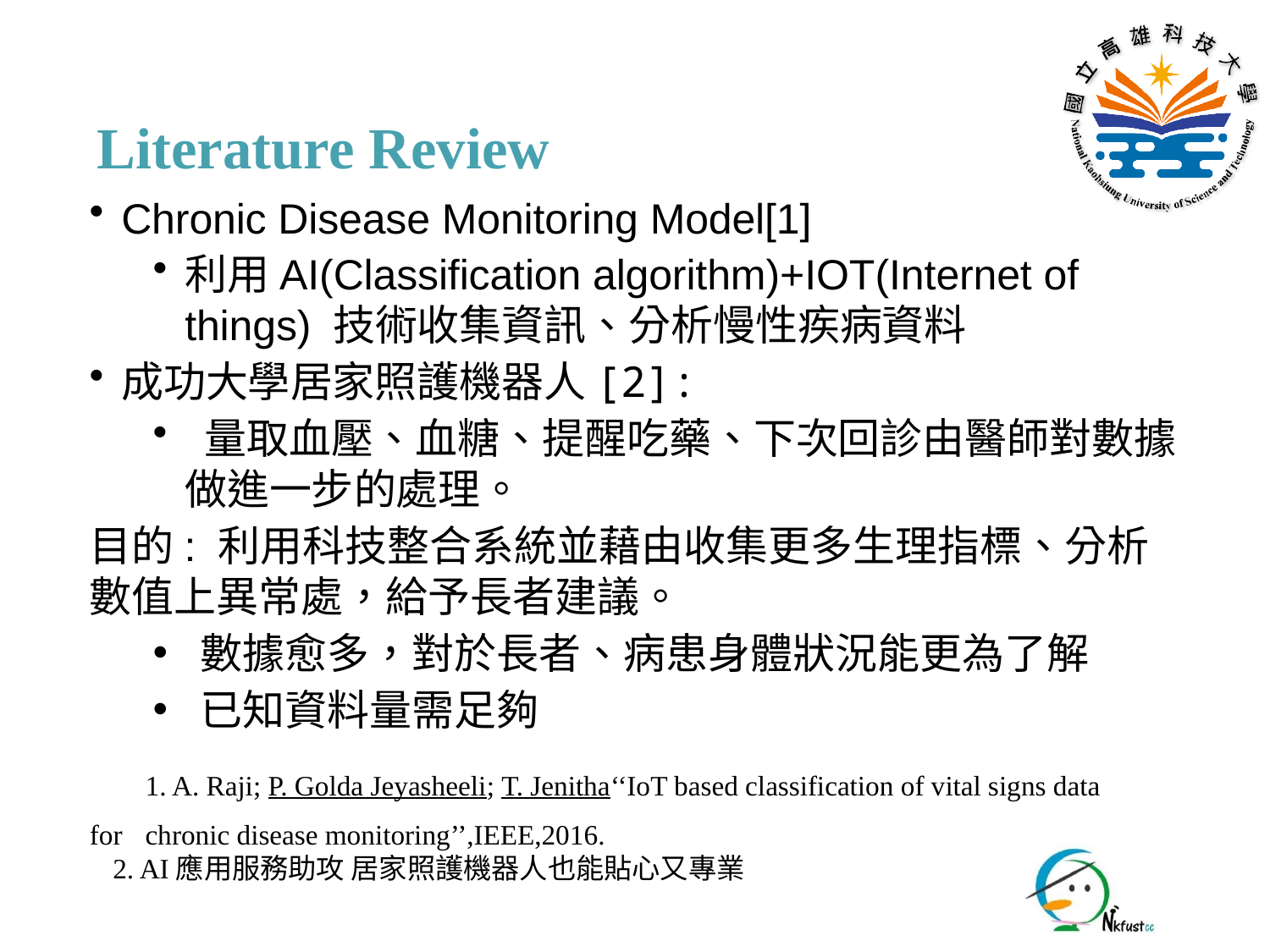

# Literature Review
Chronic Disease Monitoring Model[1]
利用AI(Classification algorithm)+IOT(Internet of things) 技術收集資訊、分析慢性疾病資料
成功大學居家照護機器人[2]:
 量取血壓、血糖、提醒吃藥、下次回診由醫師對數據做進一步的處理。
目的: 利用科技整合系統並藉由收集更多生理指標、分析數值上異常處，給予長者建議。
數據愈多，對於長者、病患身體狀況能更為了解
已知資料量需足夠
	1. A. Raji; P. Golda Jeyasheeli; T. Jenitha‘‘IoT based classification of vital signs data for 	chronic disease monitoring’’,IEEE,2016.
   	2. AI應用服務助攻 居家照護機器人也能貼心又專業